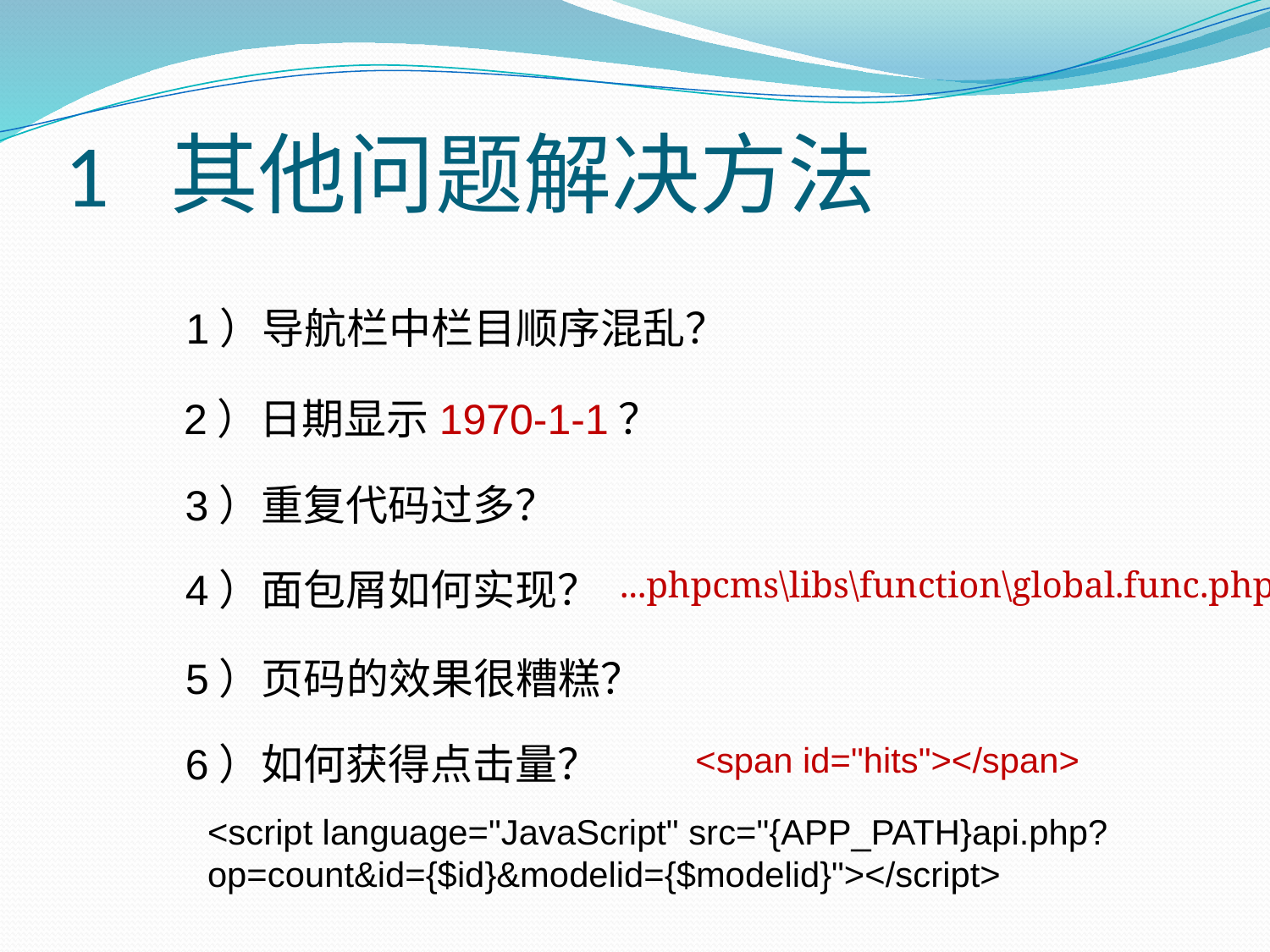

# 1  其他问题解决方法
1）导航栏中栏目顺序混乱？
2）日期显示1970-1-1？
3）重复代码过多？
...phpcms\libs\function\global.func.php
4）面包屑如何实现？
5）页码的效果很糟糕？
6）如何获得点击量？
<span id="hits"></span>
<script language="JavaScript" src="{APP_PATH}api.php?op=count&id={$id}&modelid={$modelid}"></script>